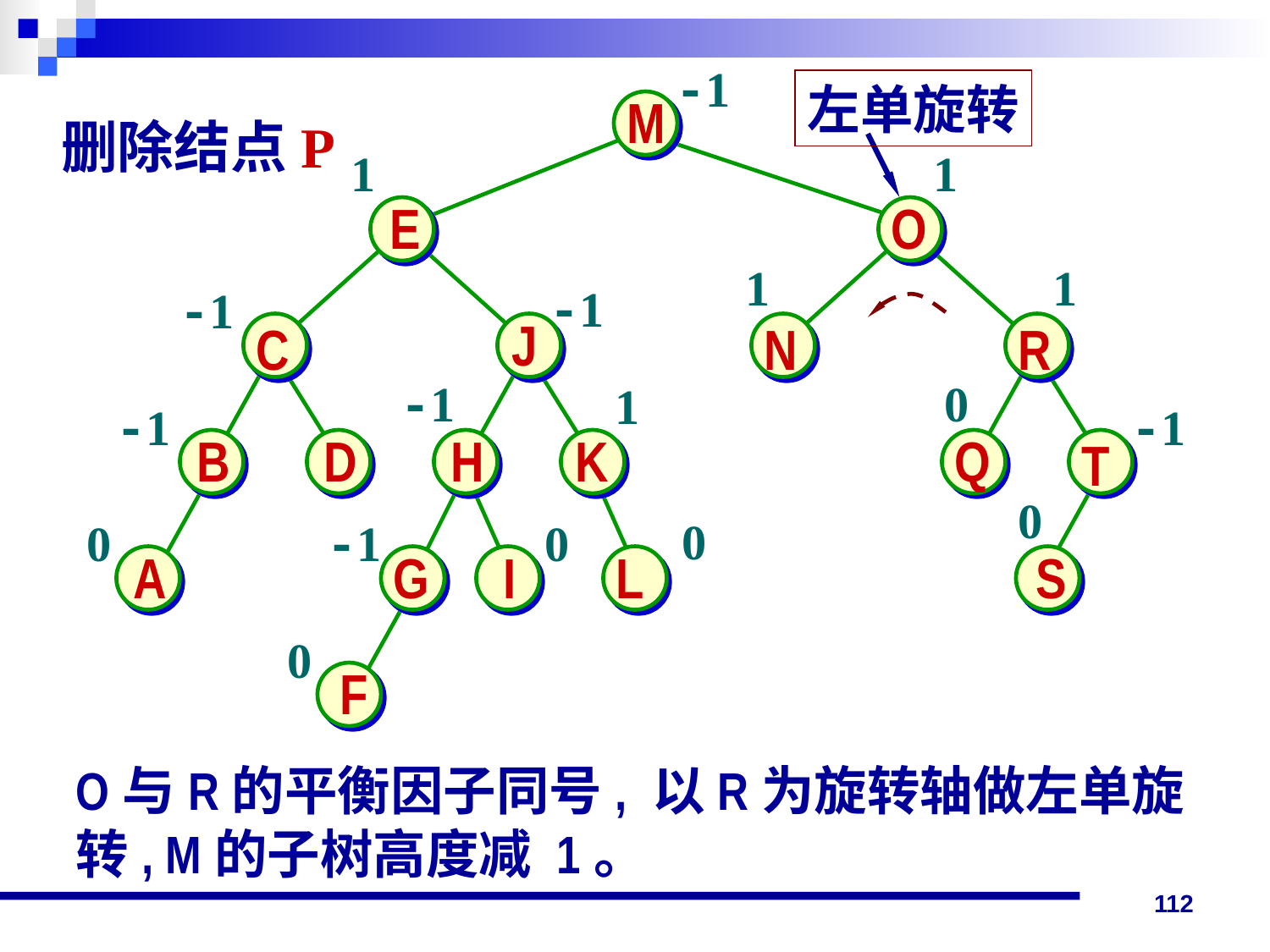

-1
M

1
1
E
O

1

1
-1
-1
J
C
N
R

-1

0

1
-1
-1
B
D
H
K
Q
T

0
0
0
-1
0
A
G
I
L
S

0
F

左单旋转
删除结点P

O与R的平衡因子同号, 以R为旋转轴做左单旋转, M的子树高度减 1。
112